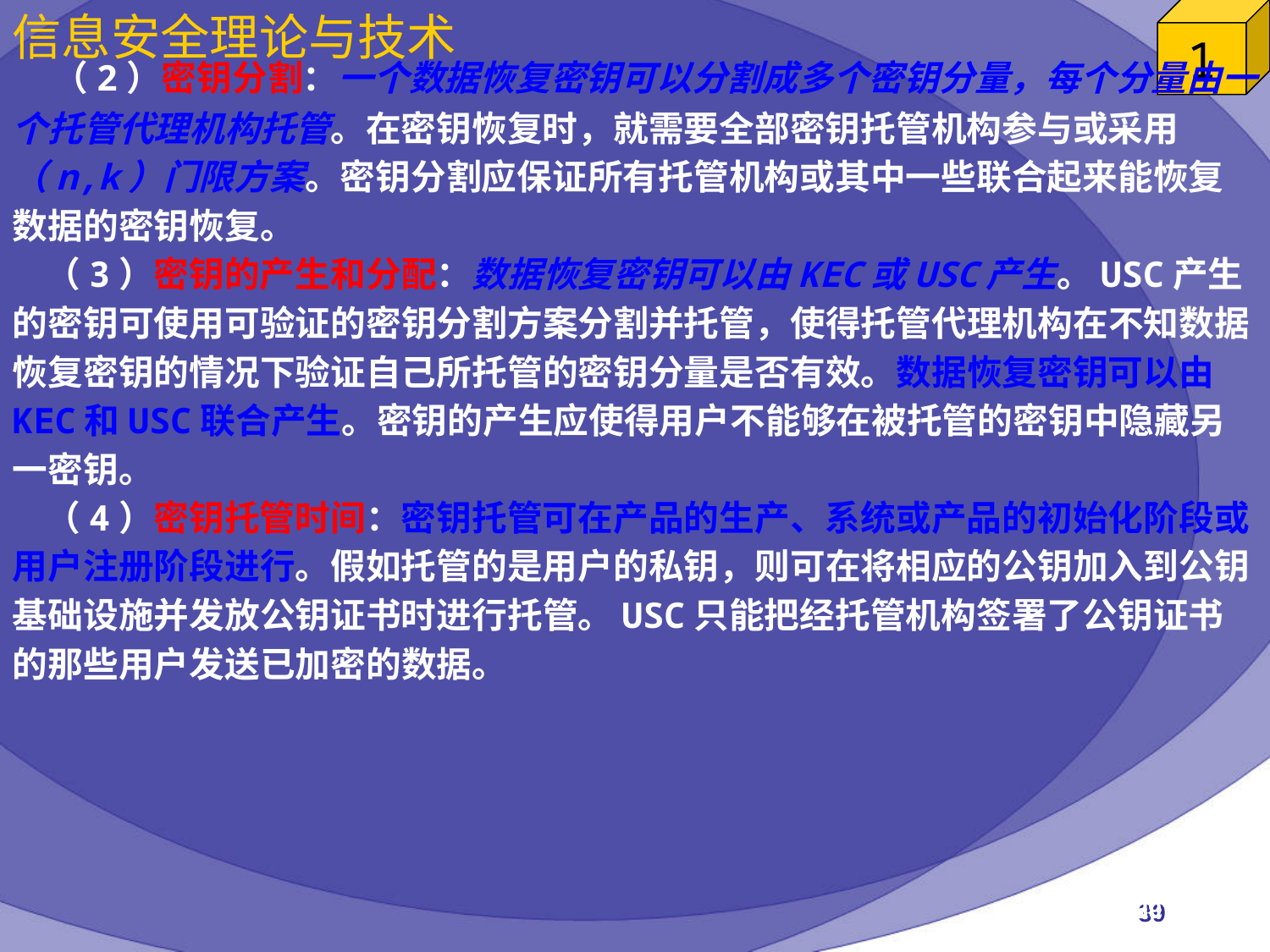

（2）密钥分割：一个数据恢复密钥可以分割成多个密钥分量，每个分量由一个托管代理机构托管。在密钥恢复时，就需要全部密钥托管机构参与或采用（n,k）门限方案。密钥分割应保证所有托管机构或其中一些联合起来能恢复数据的密钥恢复。
   （3）密钥的产生和分配：数据恢复密钥可以由KEC或USC产生。USC产生的密钥可使用可验证的密钥分割方案分割并托管，使得托管代理机构在不知数据恢复密钥的情况下验证自己所托管的密钥分量是否有效。数据恢复密钥可以由KEC和USC联合产生。密钥的产生应使得用户不能够在被托管的密钥中隐藏另一密钥。
   （4）密钥托管时间：密钥托管可在产品的生产、系统或产品的初始化阶段或用户注册阶段进行。假如托管的是用户的私钥，则可在将相应的公钥加入到公钥基础设施并发放公钥证书时进行托管。USC只能把经托管机构签署了公钥证书的那些用户发送已加密的数据。
2023/4/25
39